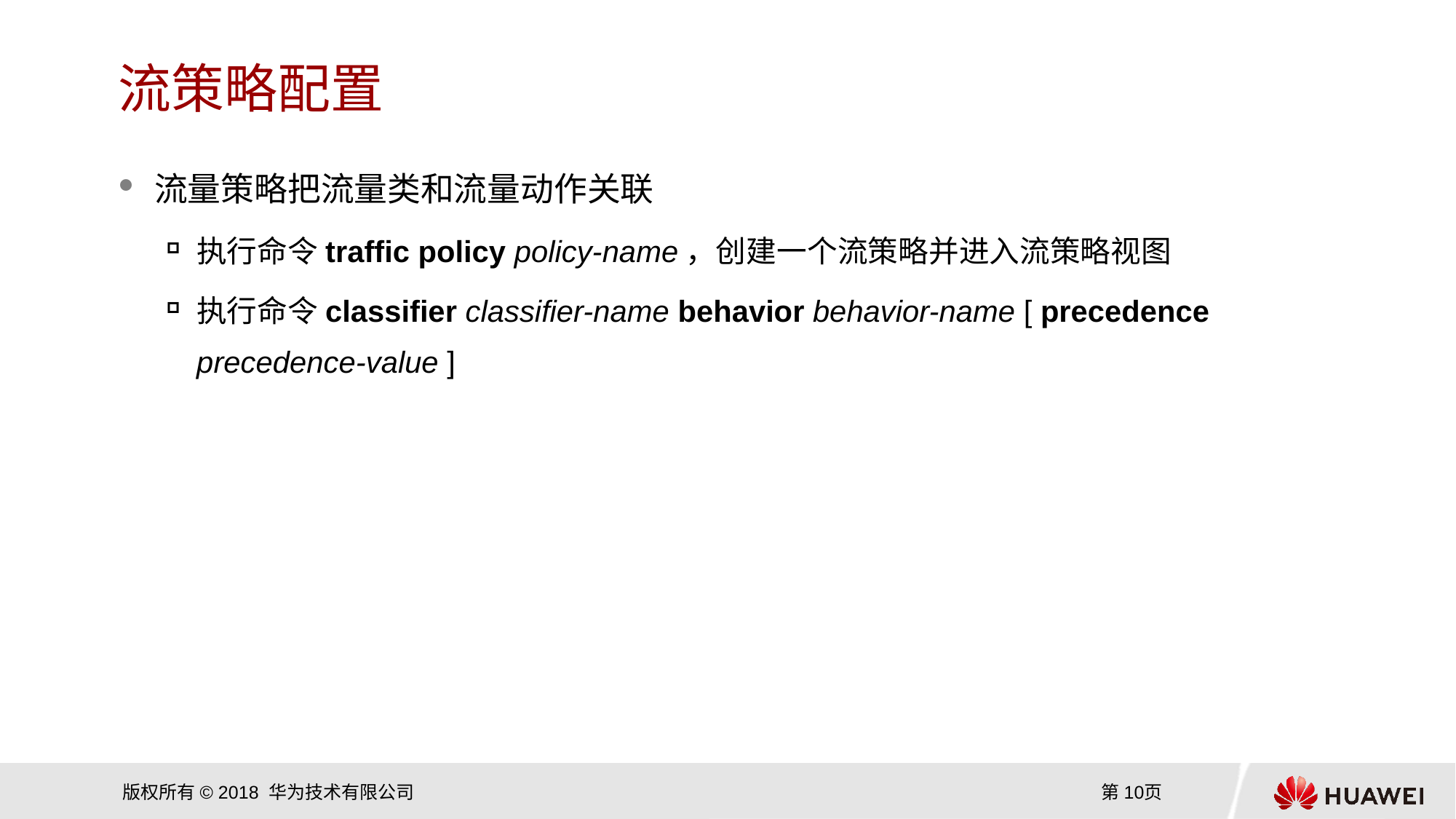

# 流策略配置
流量策略把流量类和流量动作关联
执行命令traffic policy policy-name，创建一个流策略并进入流策略视图
执行命令classifier classifier-name behavior behavior-name [ precedence precedence-value ]